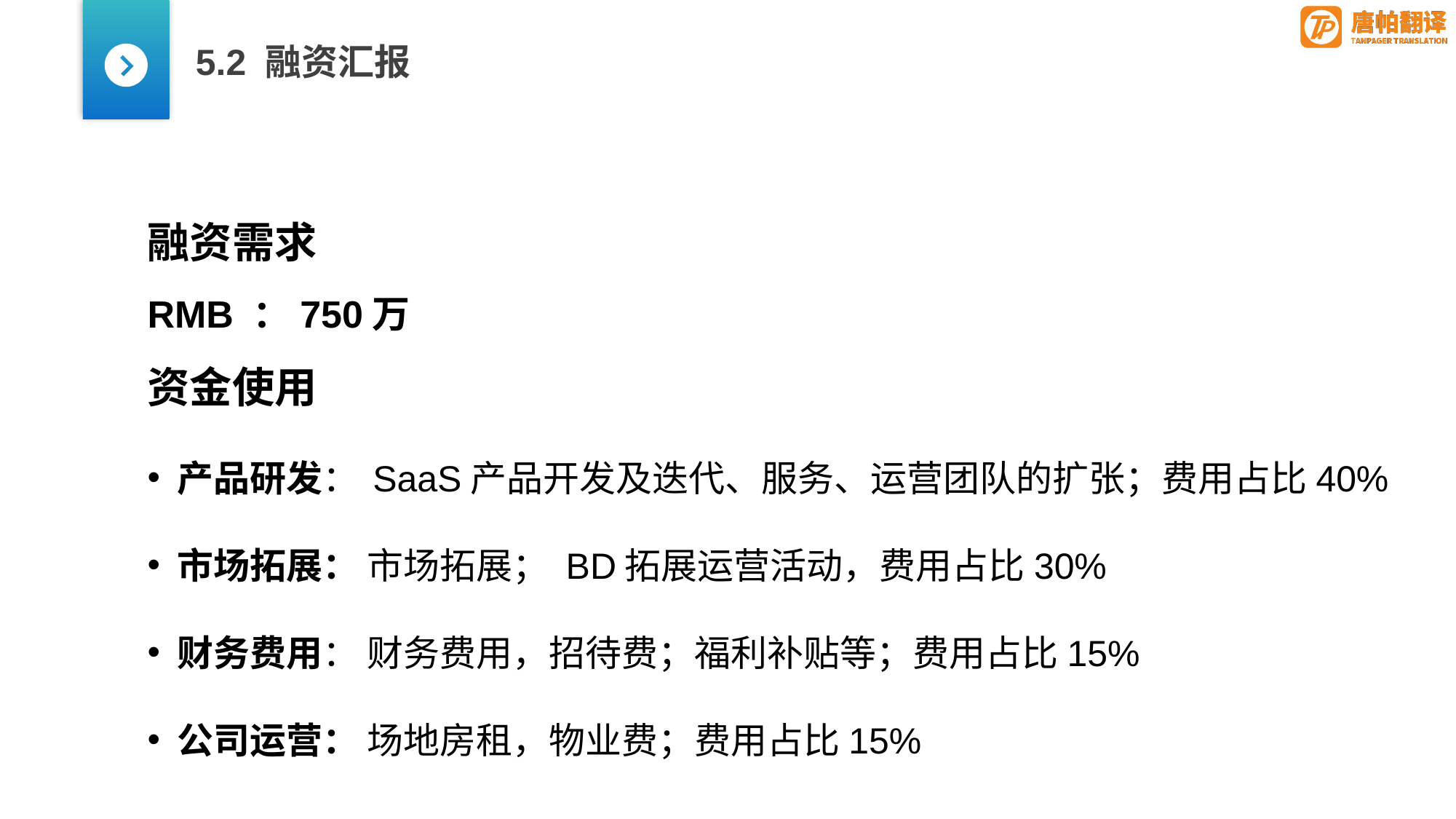

5.2 融资汇报
融资需求
RMB ：750万
资金使用
 产品研发： SaaS产品开发及迭代、服务、运营团队的扩张；费用占比40%
 市场拓展： 市场拓展； BD拓展运营活动，费用占比30%
 财务费用： 财务费用，招待费；福利补贴等；费用占比15%
 公司运营： 场地房租，物业费；费用占比15%